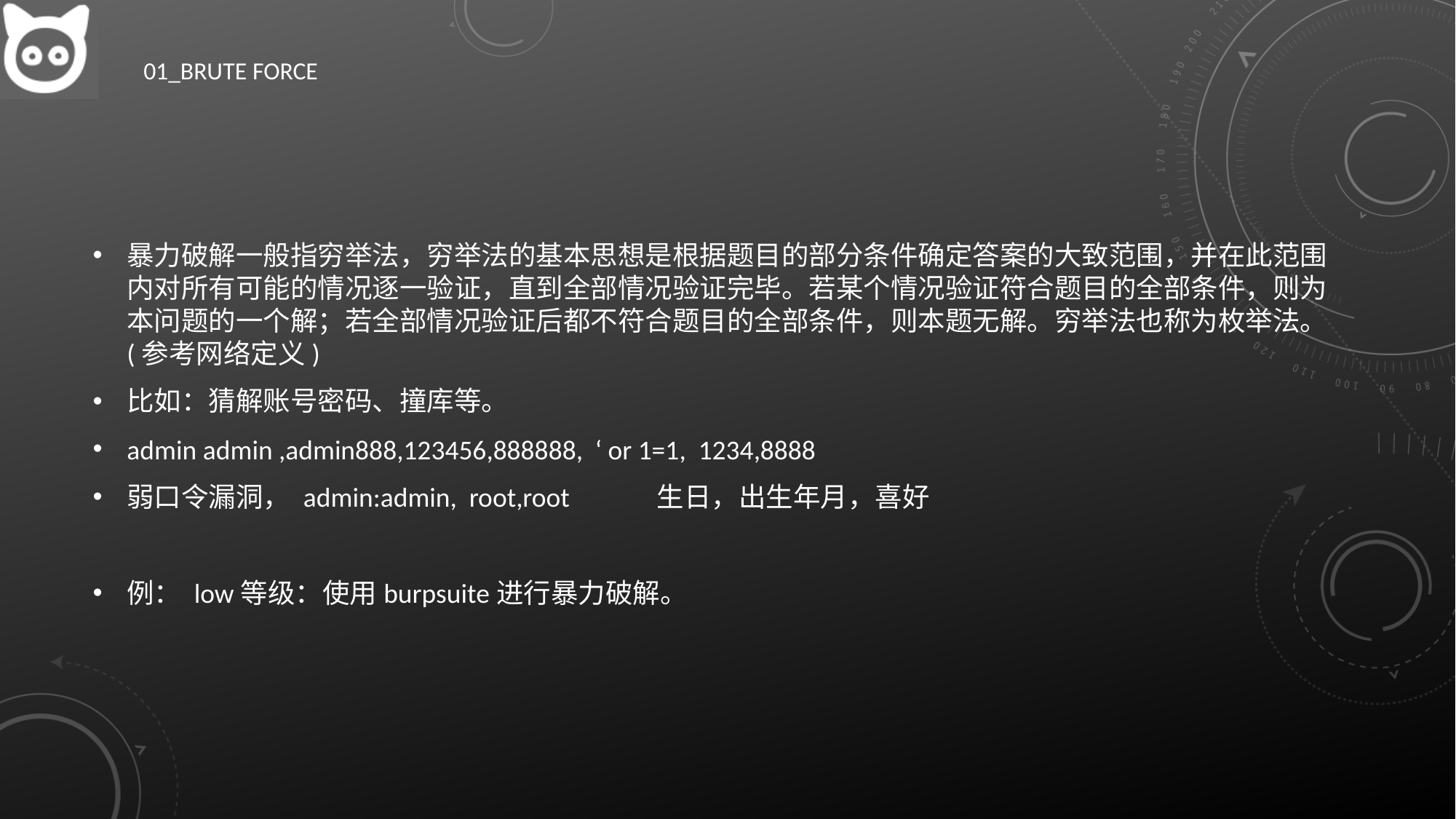

# 01_Brute force
暴力破解一般指穷举法，穷举法的基本思想是根据题目的部分条件确定答案的大致范围，并在此范围内对所有可能的情况逐一验证，直到全部情况验证完毕。若某个情况验证符合题目的全部条件，则为本问题的一个解；若全部情况验证后都不符合题目的全部条件，则本题无解。穷举法也称为枚举法。(参考网络定义)
比如：猜解账号密码、撞库等。
admin admin ,admin888,123456,888888,  ‘ or 1=1,  1234,8888
弱口令漏洞， admin:admin,  root,root             生日，出生年月，喜好

例： low等级：使用burpsuite进行暴力破解。